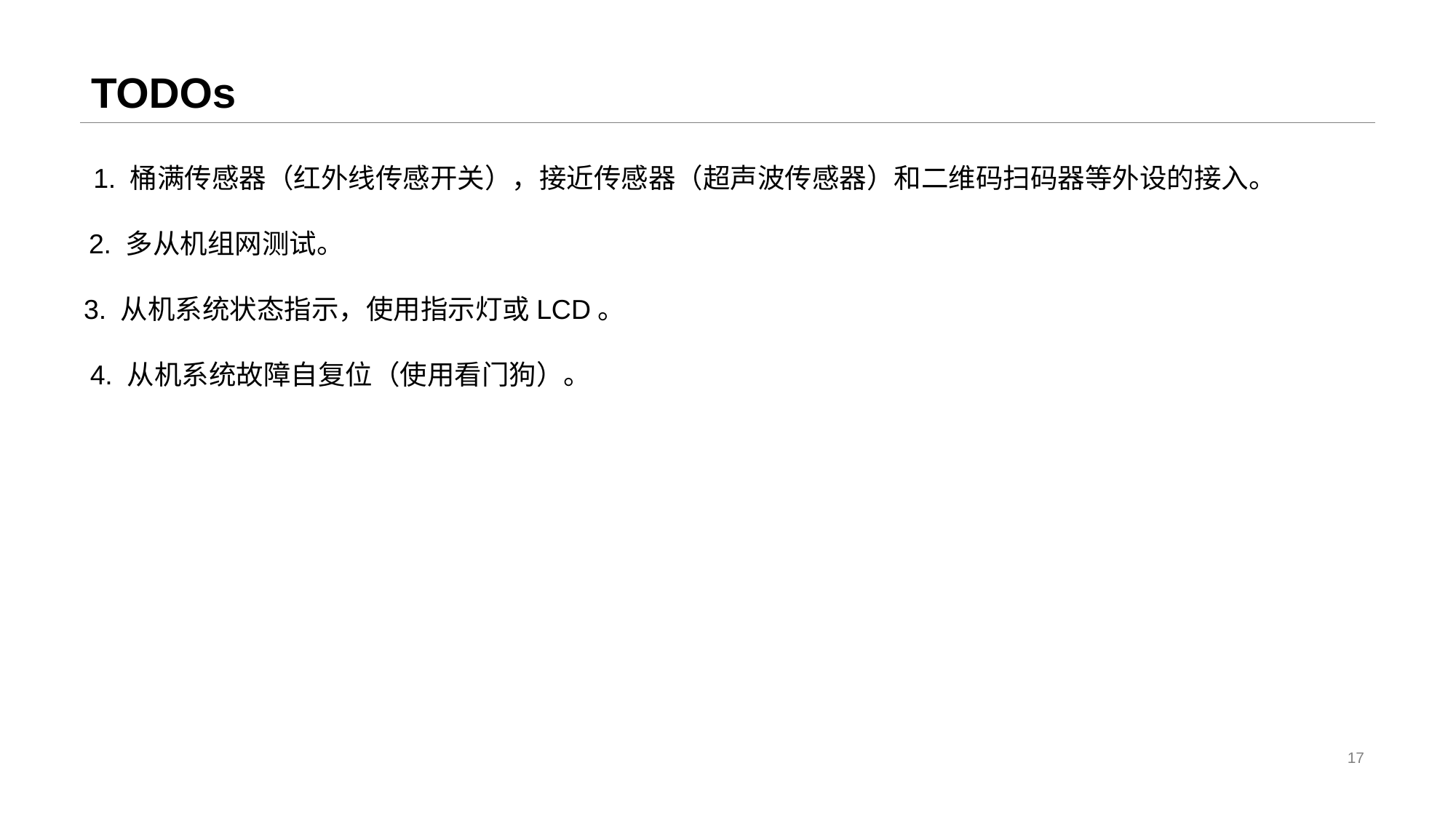

# TODOs
1. 桶满传感器（红外线传感开关），接近传感器（超声波传感器）和二维码扫码器等外设的接入。
2. 多从机组网测试。
3. 从机系统状态指示，使用指示灯或LCD。
4. 从机系统故障自复位（使用看门狗）。
17